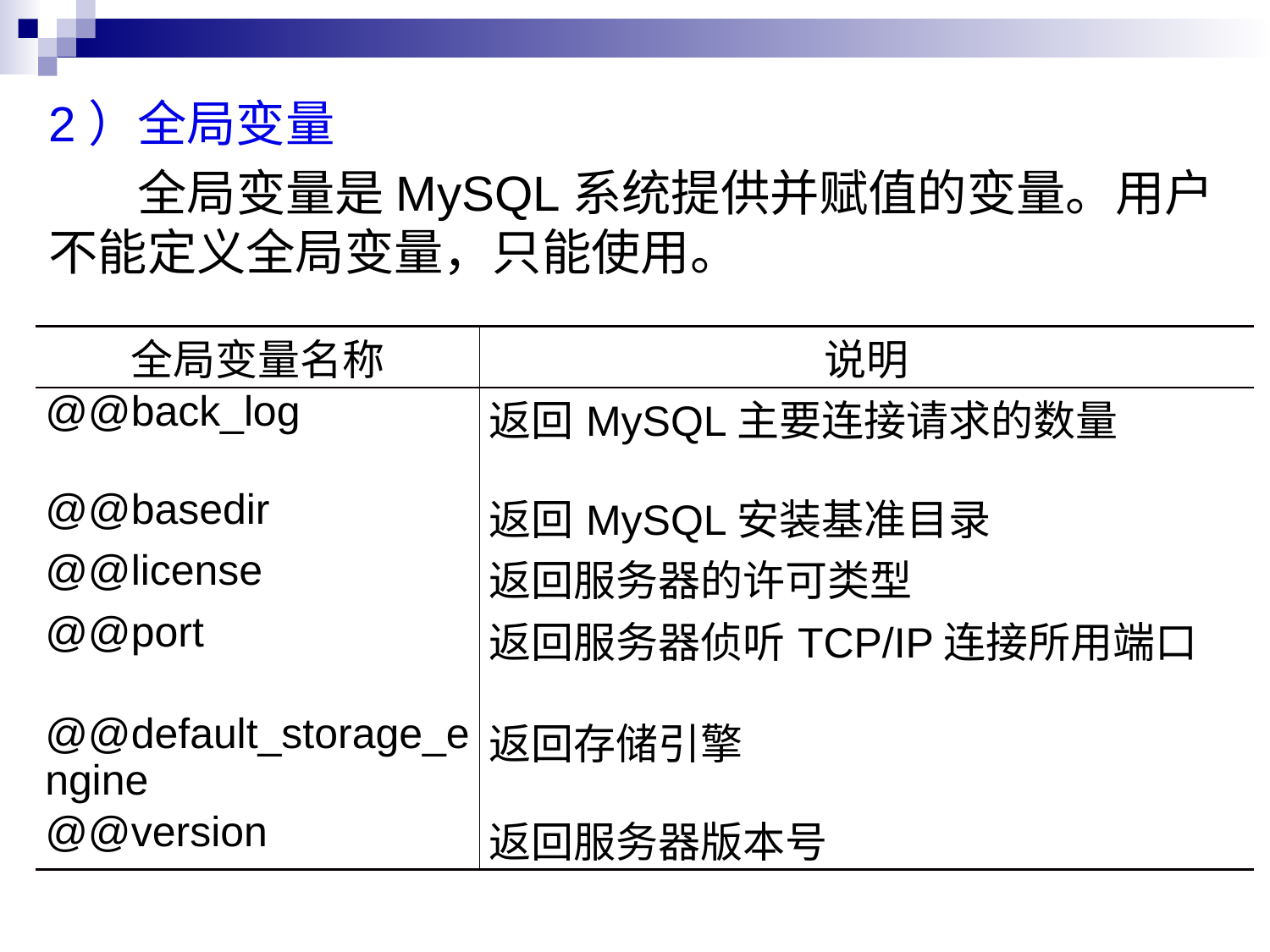

2）全局变量
       全局变量是MySQL系统提供并赋值的变量。用户不能定义全局变量，只能使用。
| 全局变量名称 | 说明 |
| --- | --- |
| @@back\_log | 返回MySQL主要连接请求的数量 |
| @@basedir | 返回MySQL安装基准目录 |
| @@license | 返回服务器的许可类型 |
| @@port | 返回服务器侦听TCP/IP连接所用端口 |
| @@default\_storage\_engine | 返回存储引擎 |
| @@version | 返回服务器版本号 |